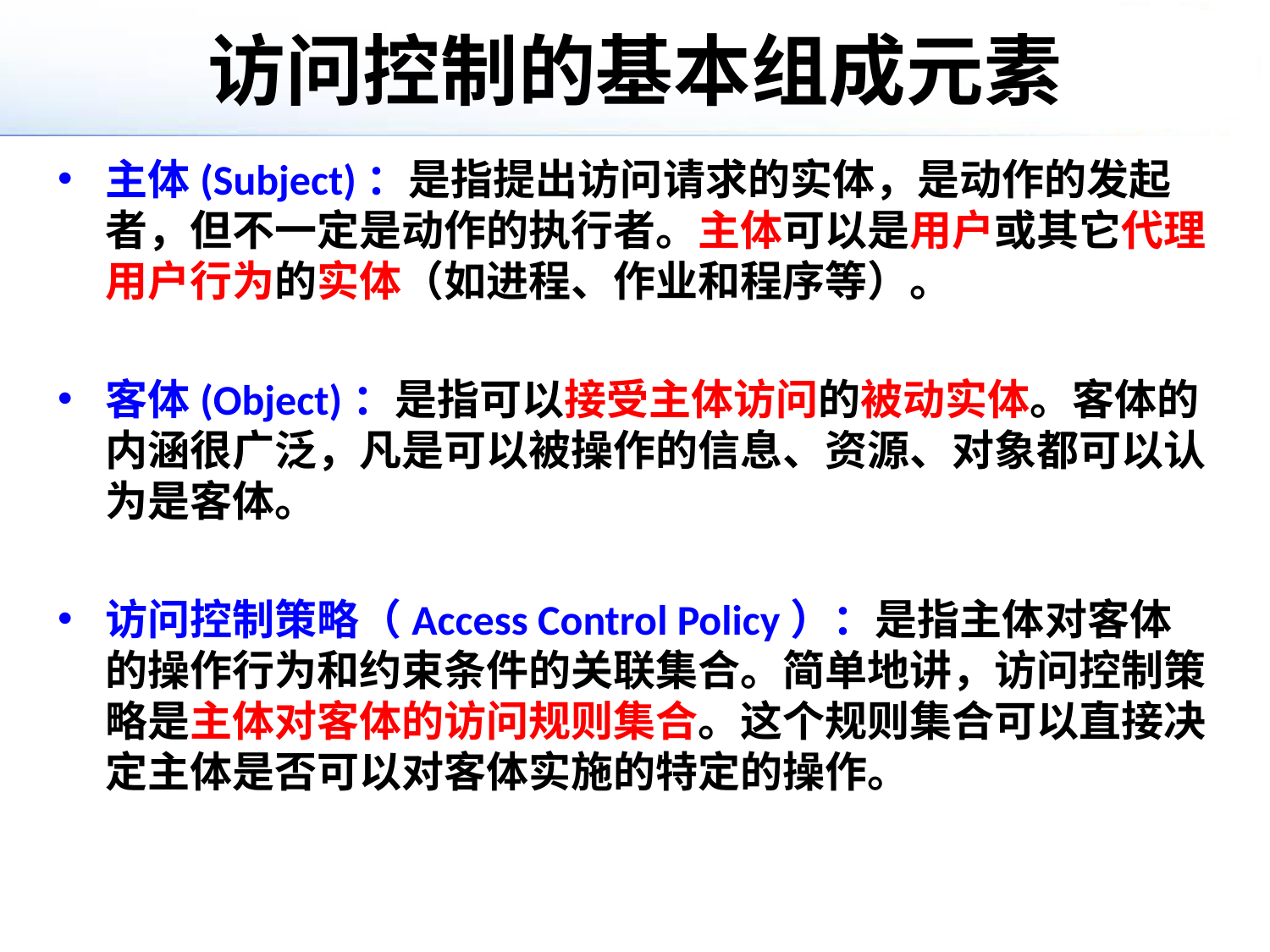

# 访问控制的基本组成元素
主体(Subject)：是指提出访问请求的实体，是动作的发起者，但不一定是动作的执行者。主体可以是用户或其它代理用户行为的实体（如进程、作业和程序等）。

客体(Object)：是指可以接受主体访问的被动实体。客体的内涵很广泛，凡是可以被操作的信息、资源、对象都可以认为是客体。

访问控制策略（Access Control Policy）：是指主体对客体的操作行为和约束条件的关联集合。简单地讲，访问控制策略是主体对客体的访问规则集合。这个规则集合可以直接决定主体是否可以对客体实施的特定的操作。